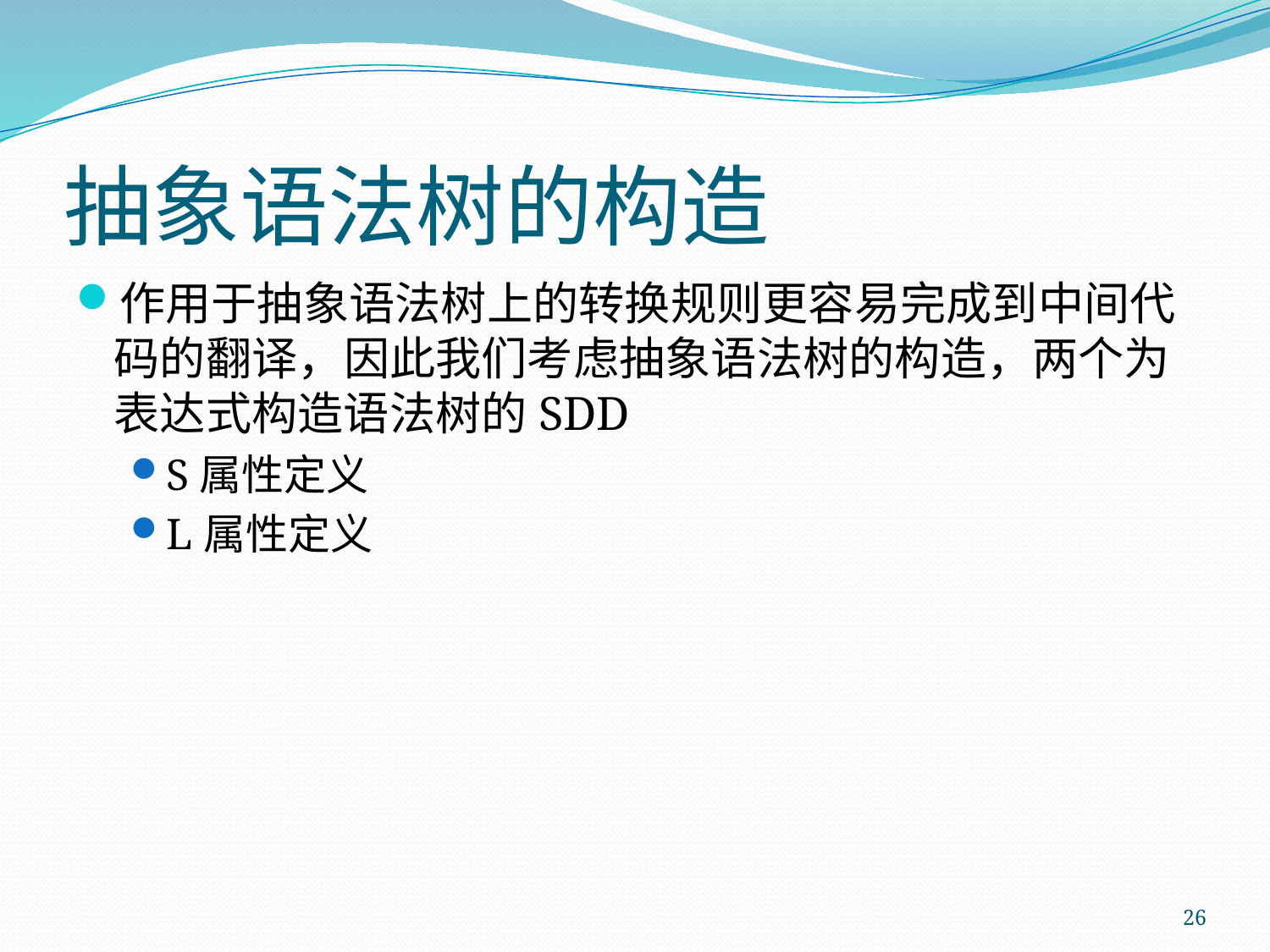

# 抽象语法树的构造
作用于抽象语法树上的转换规则更容易完成到中间代码的翻译，因此我们考虑抽象语法树的构造，两个为表达式构造语法树的SDD
S属性定义
L属性定义

26